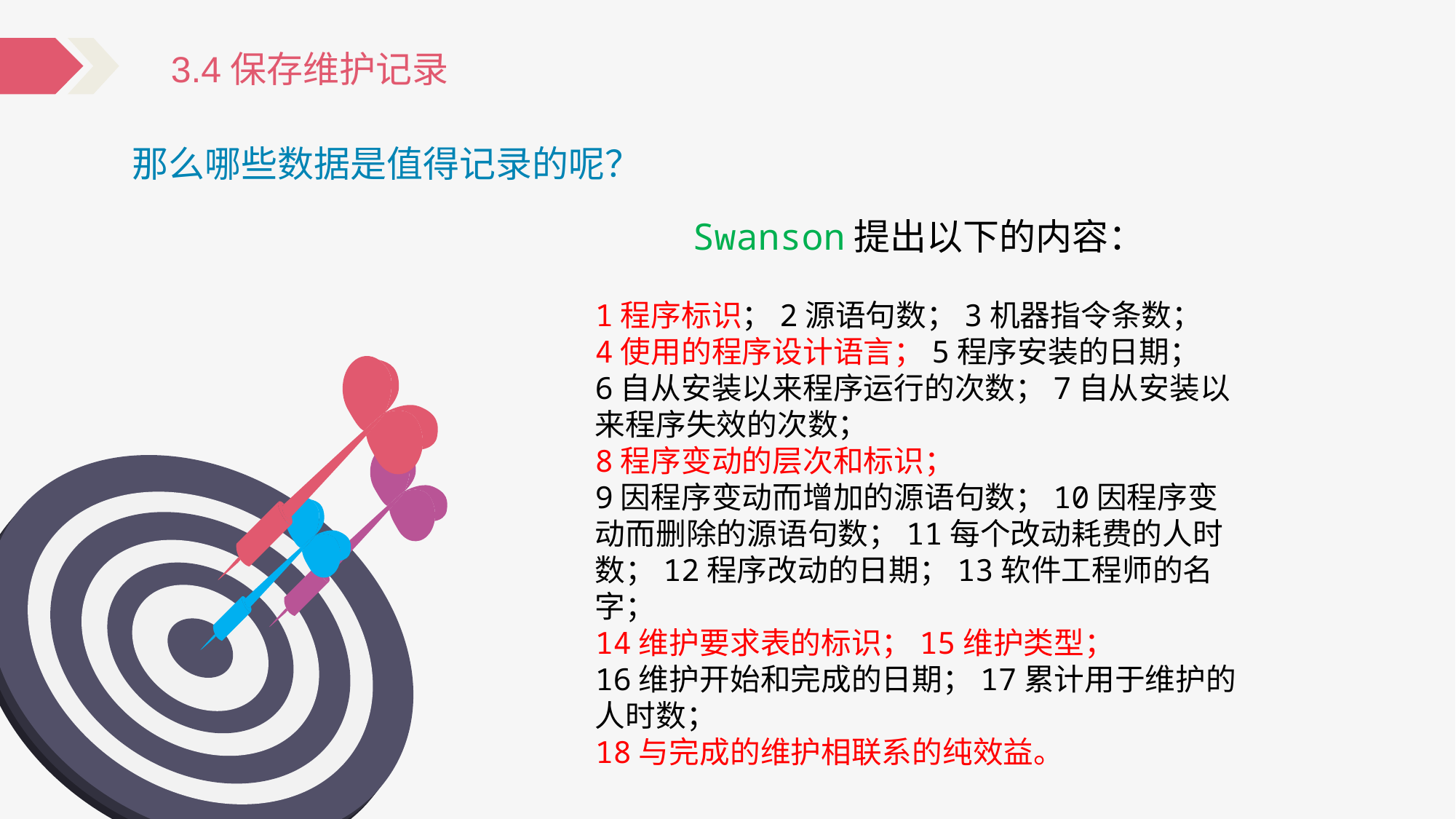

3.4保存维护记录
那么哪些数据是值得记录的呢？
Swanson提出以下的内容：
1程序标识；2源语句数；3机器指令条数；
4使用的程序设计语言；5程序安装的日期；
6自从安装以来程序运行的次数；7自从安装以来程序失效的次数；
8程序变动的层次和标识；
9因程序变动而增加的源语句数；10因程序变动而删除的源语句数；11每个改动耗费的人时数；12程序改动的日期；13软件工程师的名字；
14维护要求表的标识；15维护类型；
16维护开始和完成的日期；17累计用于维护的人时数；
18与完成的维护相联系的纯效益。